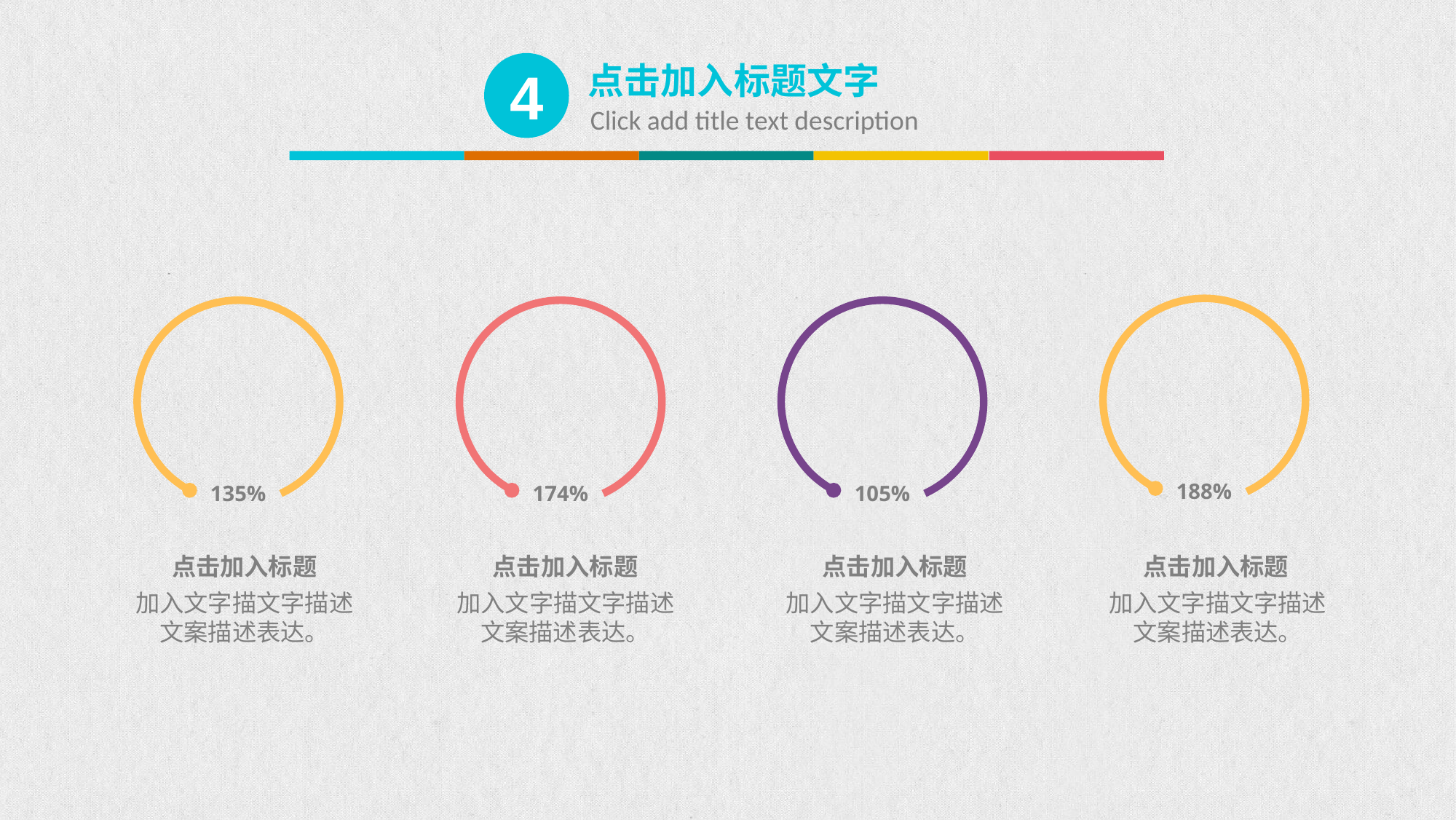

4
点击加入标题文字
Click add title text description

188%
135%
174%
105%
点击加入标题

加入文字描文字描述文案描述表达。
点击加入标题

加入文字描文字描述文案描述表达。
点击加入标题

加入文字描文字描述文案描述表达。
点击加入标题

加入文字描文字描述文案描述表达。